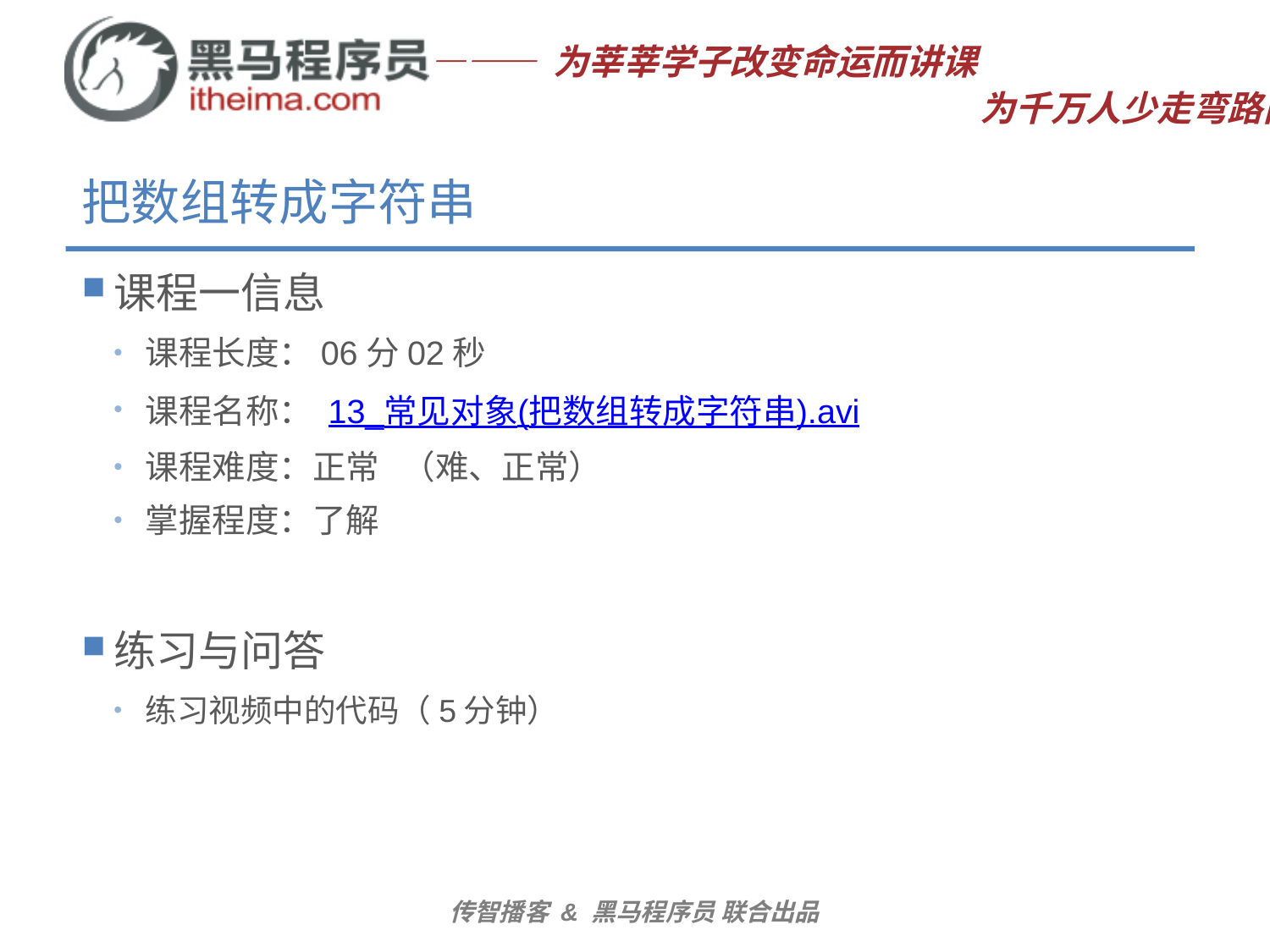

# 把数组转成字符串
课程一信息
课程长度：06分02秒
课程名称： 13_常见对象(把数组转成字符串).avi
课程难度：正常   （难、正常）
掌握程度：了解

练习与问答
练习视频中的代码（5分钟）